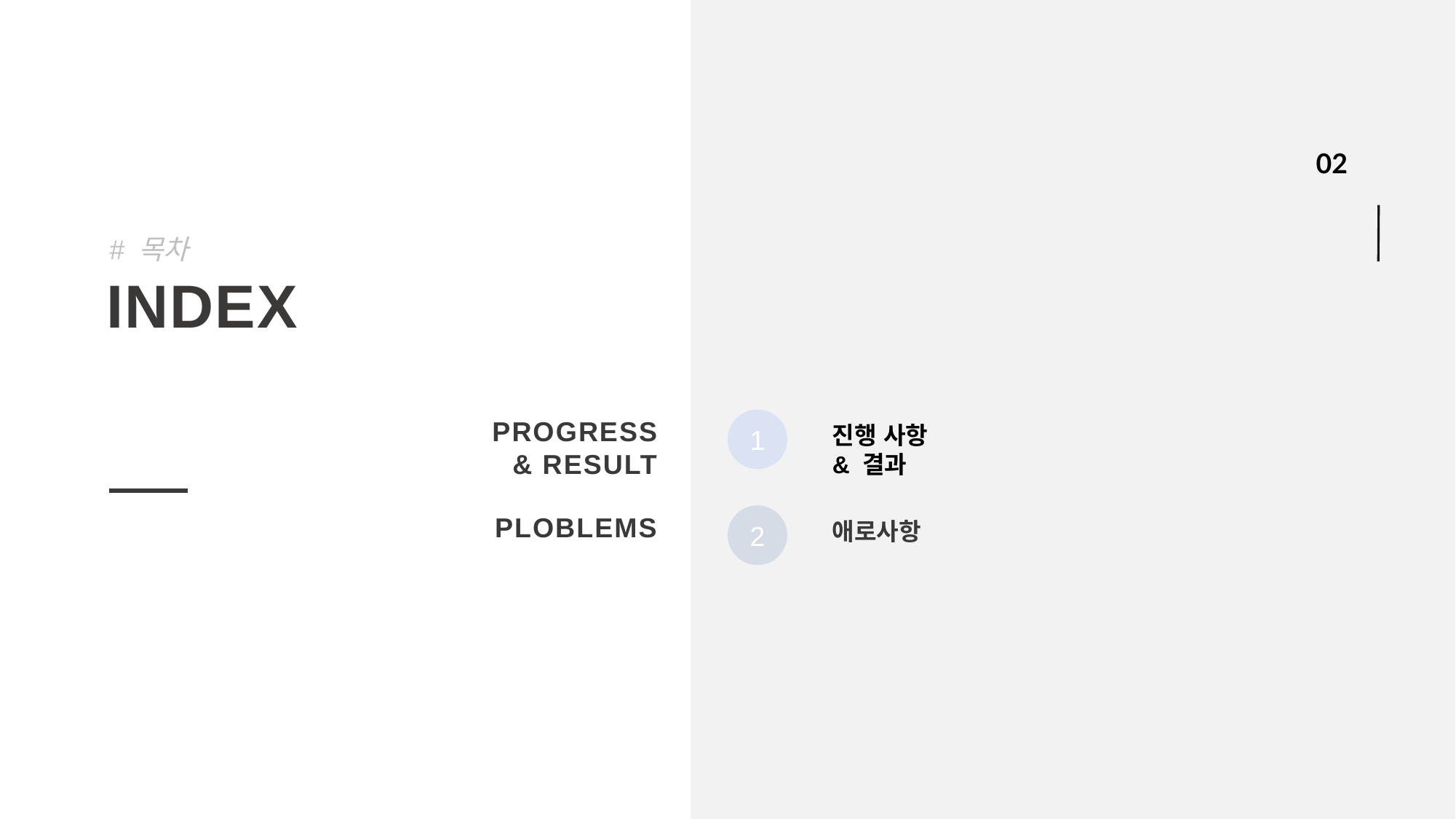

# 목차
INDEX
PROGRESS
& RESULT
1
진행 사항
& 결과
PLOBLEMS
2
애로사항